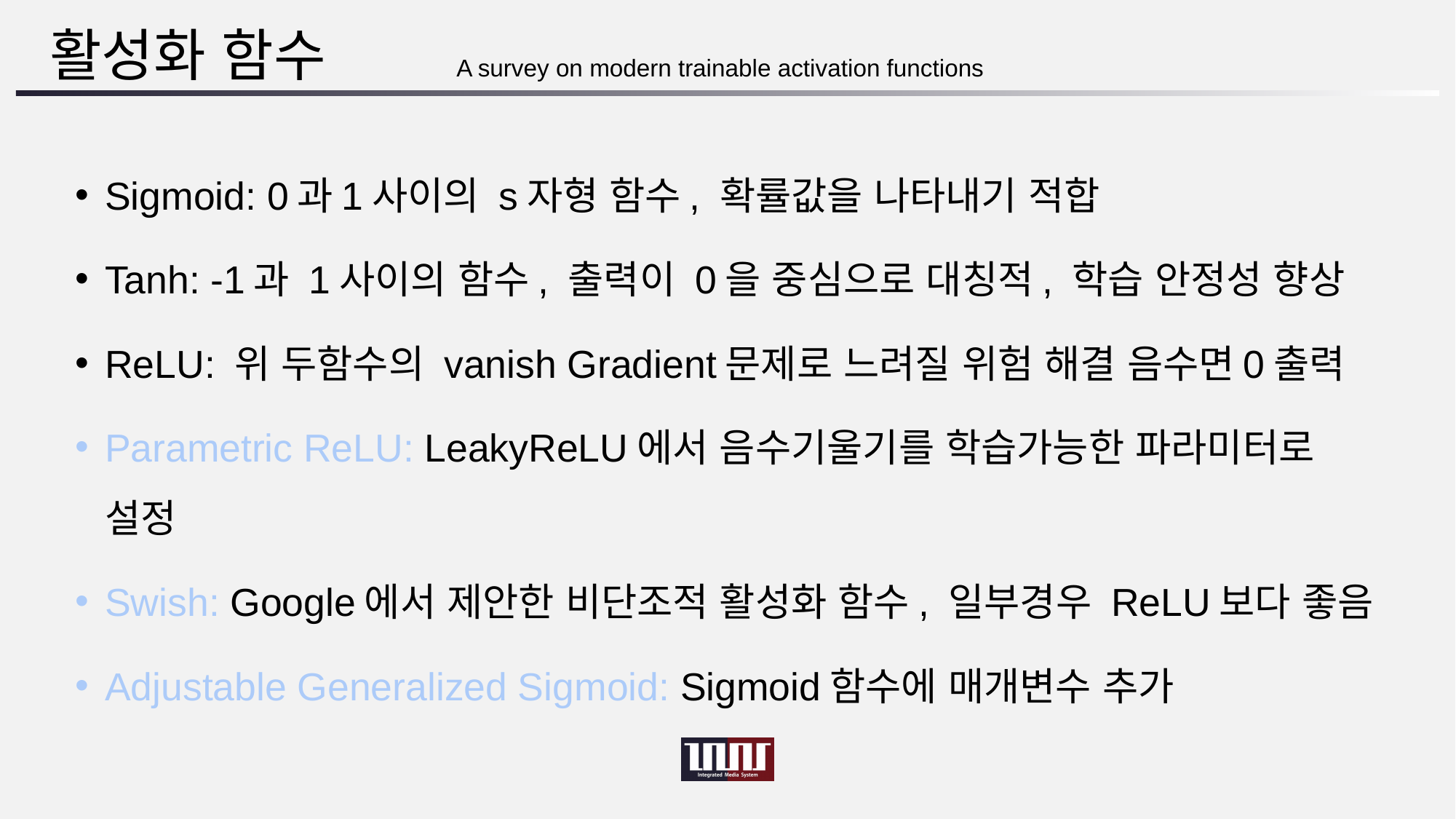

# 활성화 함수
A survey on modern trainable activation functions
Sigmoid: 0과1사이의 s자형 함수, 확률값을 나타내기 적합
Tanh: -1과 1사이의 함수, 출력이 0을 중심으로 대칭적, 학습 안정성 향상
ReLU: 위 두함수의 vanish Gradient문제로 느려질 위험 해결 음수면0출력
Parametric ReLU: LeakyReLU에서 음수기울기를 학습가능한 파라미터로 설정
Swish: Google에서 제안한 비단조적 활성화 함수, 일부경우 ReLU보다 좋음
Adjustable Generalized Sigmoid: Sigmoid함수에 매개변수 추가